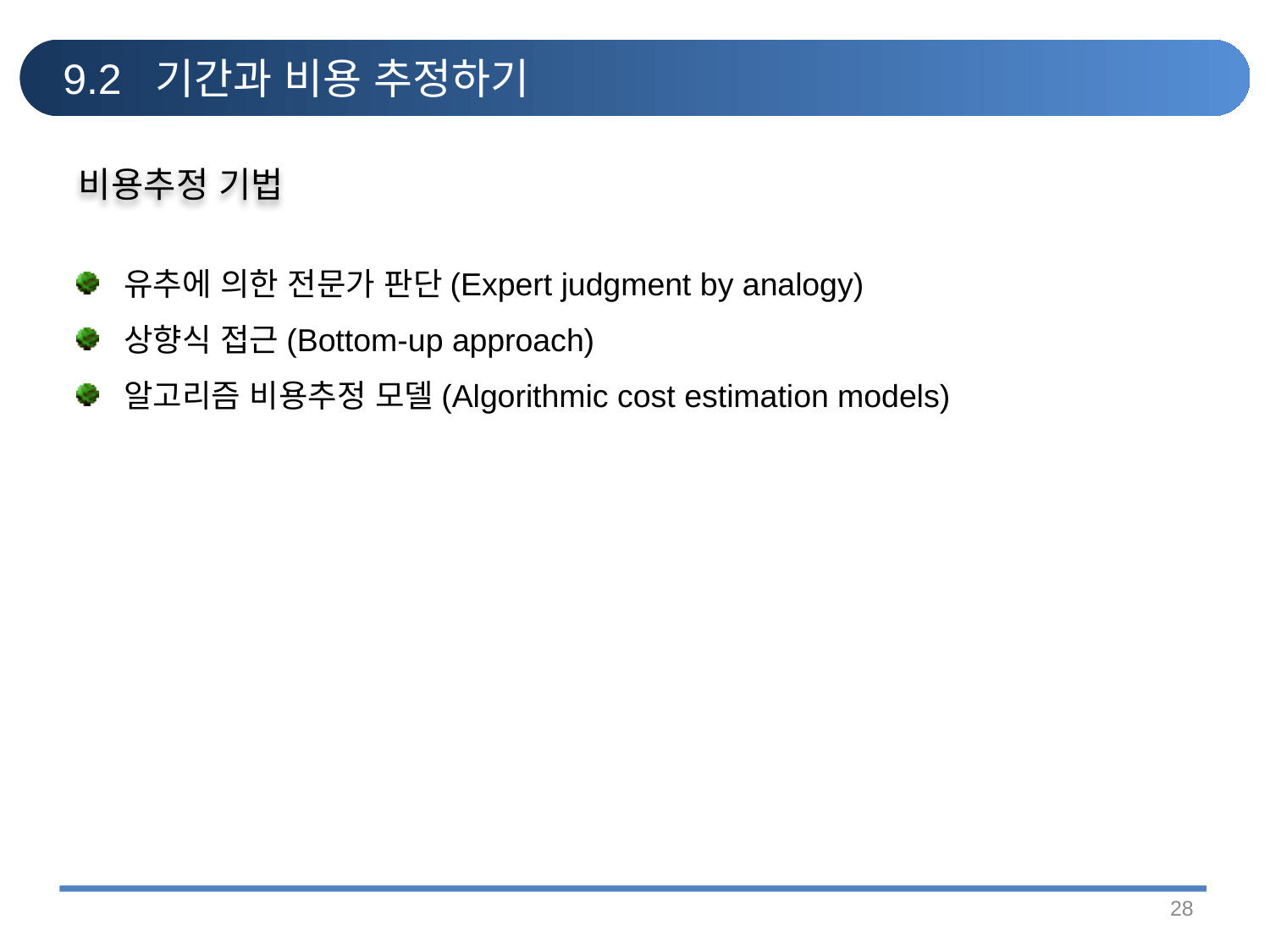

# 9.2  기간과 비용 추정하기
비용추정 기법
유추에 의한 전문가 판단(Expert judgment by analogy)
상향식 접근(Bottom-up approach)
알고리즘 비용추정 모델(Algorithmic cost estimation models)
28